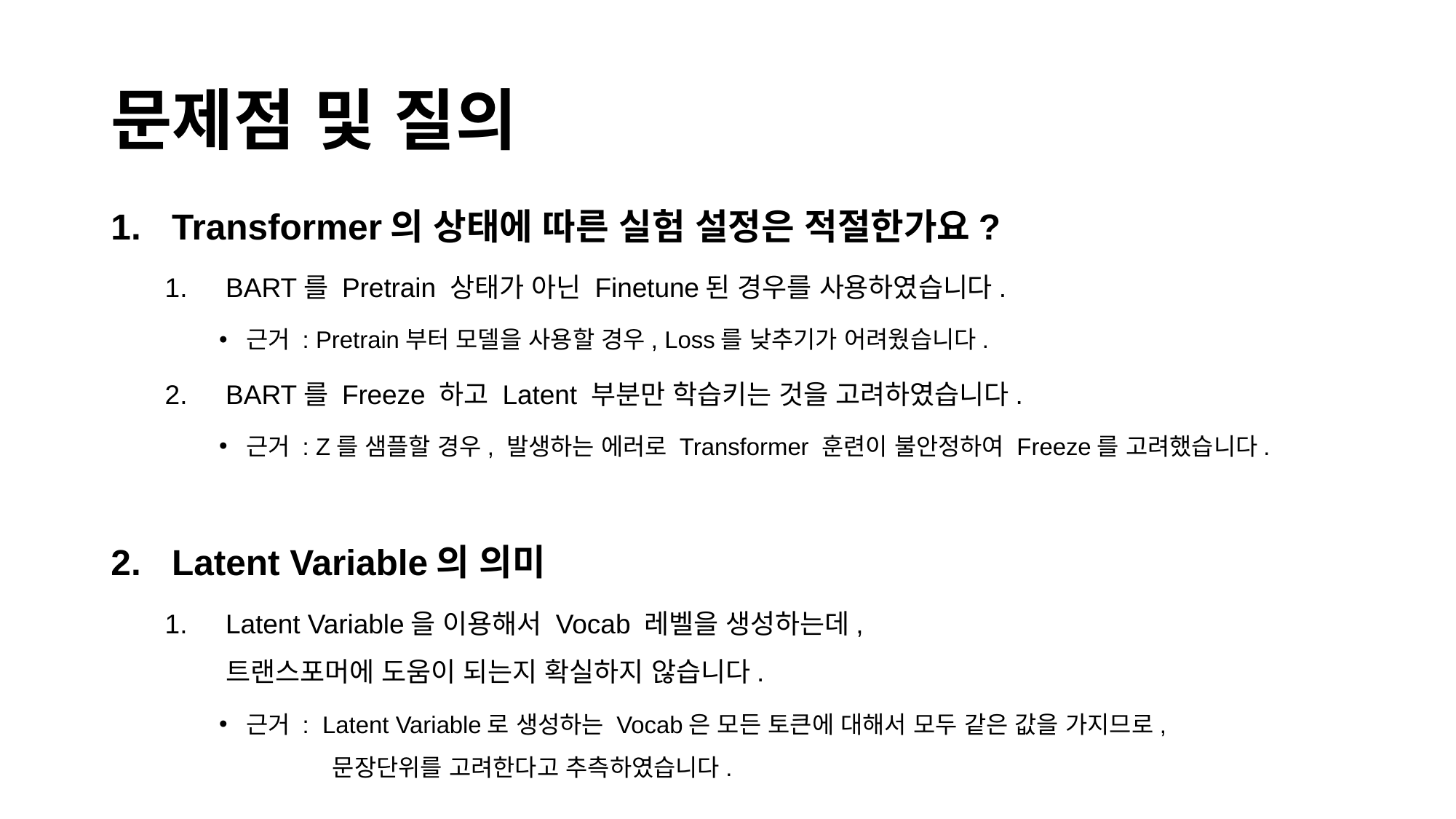

# 문제점 및 질의

Transformer의 상태에 따른 실험 설정은 적절한가요?
BART를 Pretrain 상태가 아닌 Finetune된 경우를 사용하였습니다.
근거 : Pretrain부터 모델을 사용할 경우, Loss를 낮추기가 어려웠습니다.
BART를 Freeze 하고 Latent 부분만 학습키는 것을 고려하였습니다.
근거 : Z를 샘플할 경우, 발생하는 에러로 Transformer 훈련이 불안정하여 Freeze를 고려했습니다.
Latent Variable의 의미
Latent Variable을 이용해서 Vocab 레벨을 생성하는데,
트랜스포머에 도움이 되는지 확실하지 않습니다.
근거 :  Latent Variable로 생성하는 Vocab은 모든 토큰에 대해서 모두 같은 값을 가지므로,
            문장단위를 고려한다고 추측하였습니다.